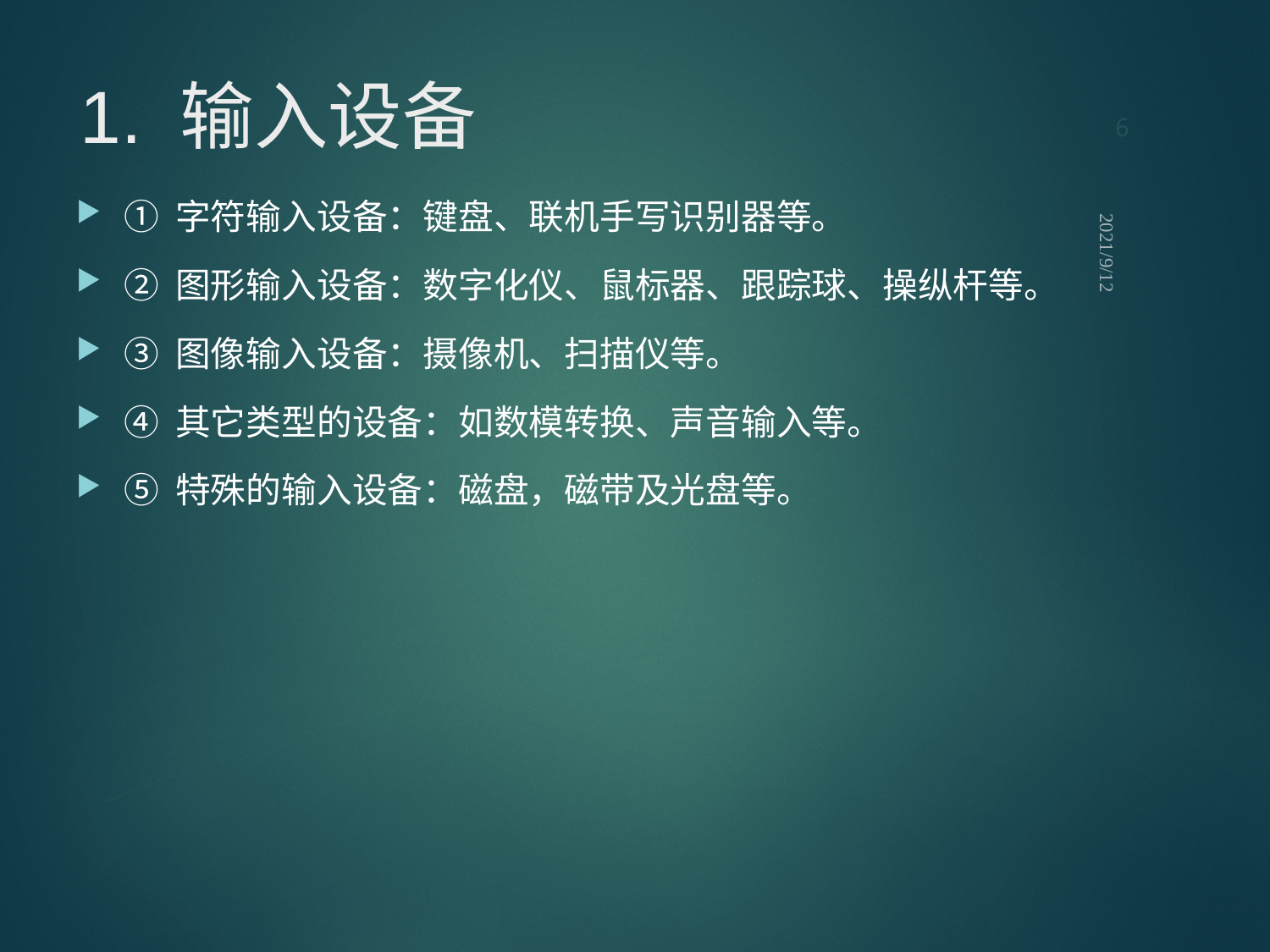

6
# 1. 输入设备
① 字符输入设备：键盘、联机手写识别器等。
② 图形输入设备：数字化仪、鼠标器、跟踪球、操纵杆等。
③ 图像输入设备：摄像机、扫描仪等。
④ 其它类型的设备：如数模转换、声音输入等。
⑤ 特殊的输入设备：磁盘，磁带及光盘等。
2021/9/12